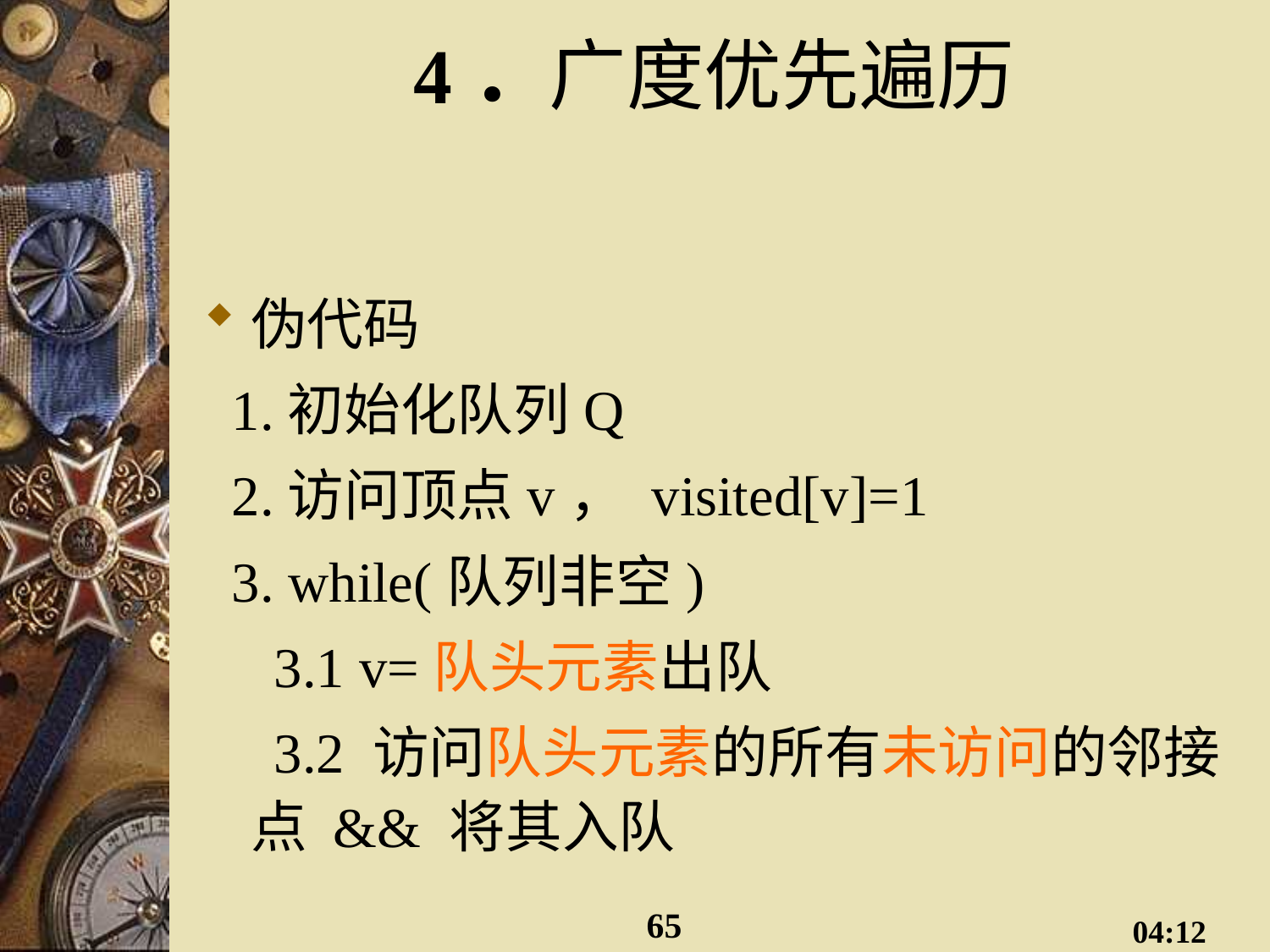

# 4．广度优先遍历
伪代码
  1.初始化队列Q
  2.访问顶点v， visited[v]=1
  3. while(队列非空)
     3.1 v=队头元素出队
     3.2 访问队头元素的所有未访问的邻接点 && 将其入队